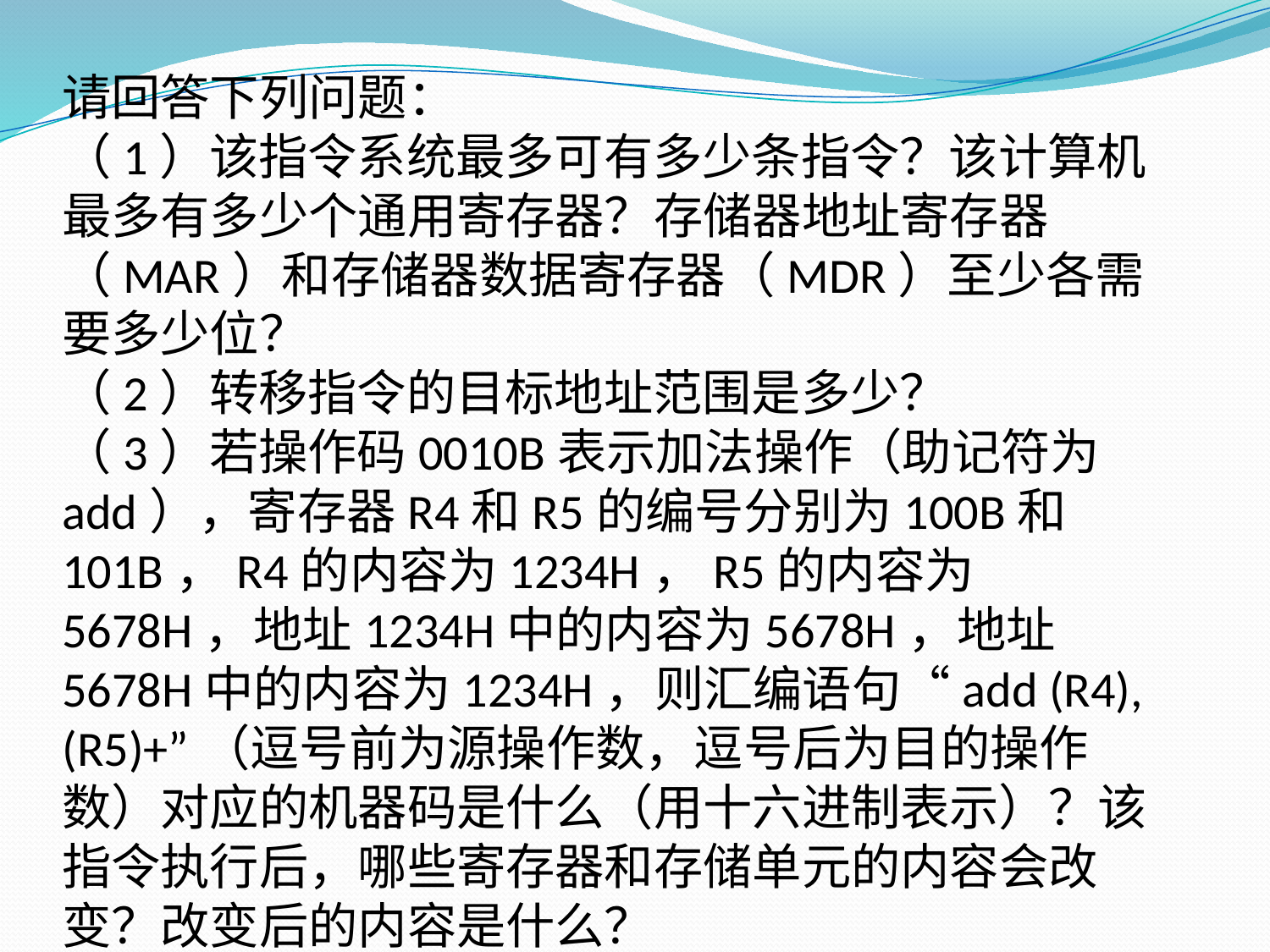

请回答下列问题：
（1）该指令系统最多可有多少条指令？该计算机最多有多少个通用寄存器？存储器地址寄存器（MAR）和存储器数据寄存器（MDR）至少各需要多少位？
（2）转移指令的目标地址范围是多少？
（3）若操作码0010B表示加法操作（助记符为add），寄存器R4和R5的编号分别为100B和101B，R4的内容为1234H，R5的内容为5678H，地址1234H中的内容为5678H，地址5678H中的内容为1234H，则汇编语句“add (R4), (R5)+”（逗号前为源操作数，逗号后为目的操作数）对应的机器码是什么（用十六进制表示）？该指令执行后，哪些寄存器和存储单元的内容会改变？改变后的内容是什么？